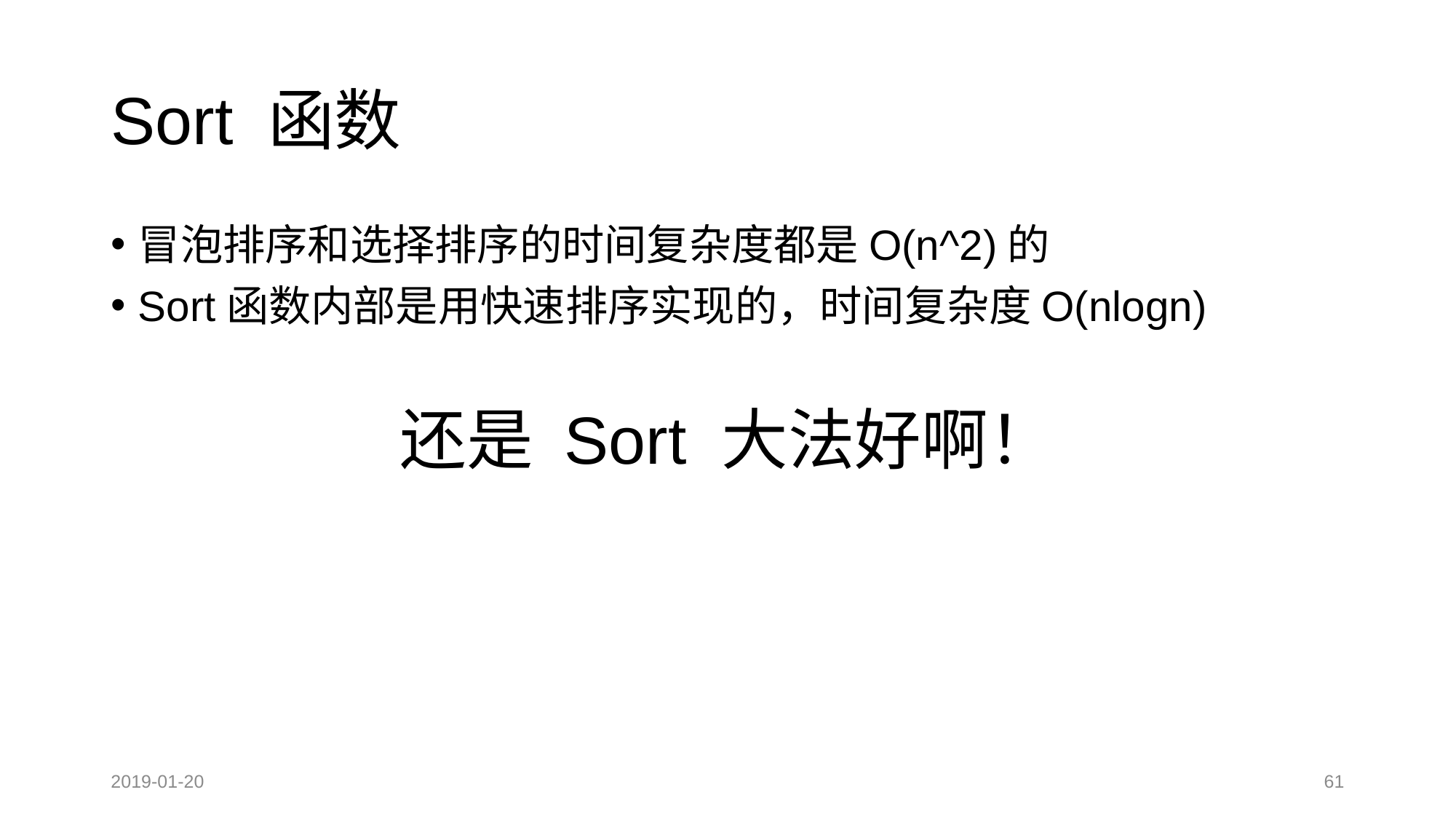

# Sort 函数
冒泡排序和选择排序的时间复杂度都是O(n^2)的
Sort函数内部是用快速排序实现的，时间复杂度O(nlogn)

还是 Sort 大法好啊！
2019-01-20
61